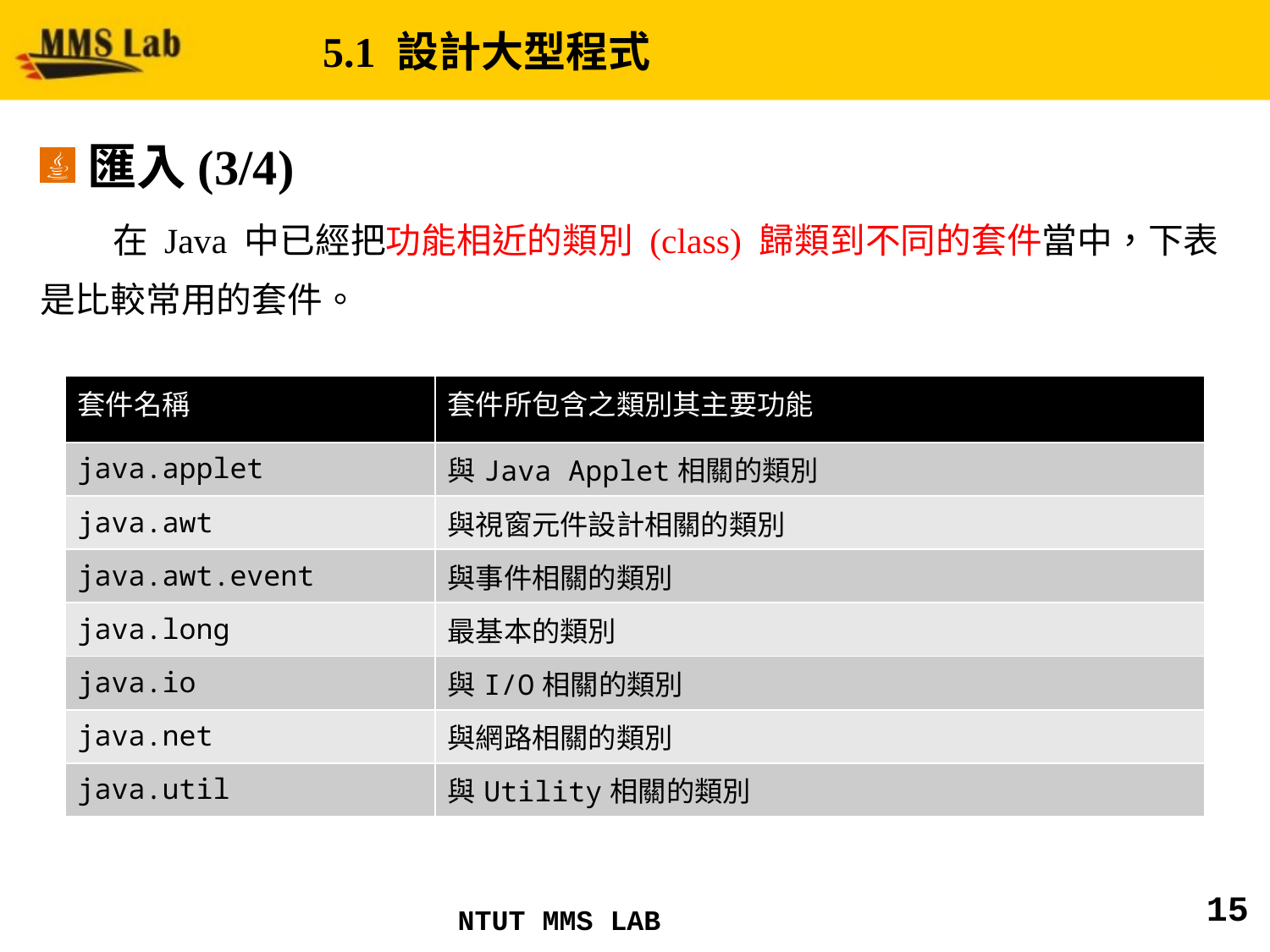

# 5.1 設計大型程式
匯入(3/4)
        在 Java 中已經把功能相近的類別 (class) 歸類到不同的套件當中，下表是比較常用的套件。

| 套件名稱 | 套件所包含之類別其主要功能 |
| --- | --- |
| java.applet | 與Java Applet相關的類別 |
| java.awt | 與視窗元件設計相關的類別 |
| java.awt.event | 與事件相關的類別 |
| java.long | 最基本的類別 |
| java.io | 與I/O相關的類別 |
| java.net | 與網路相關的類別 |
| java.util | 與Utility相關的類別 |
15
NTUT MMS LAB